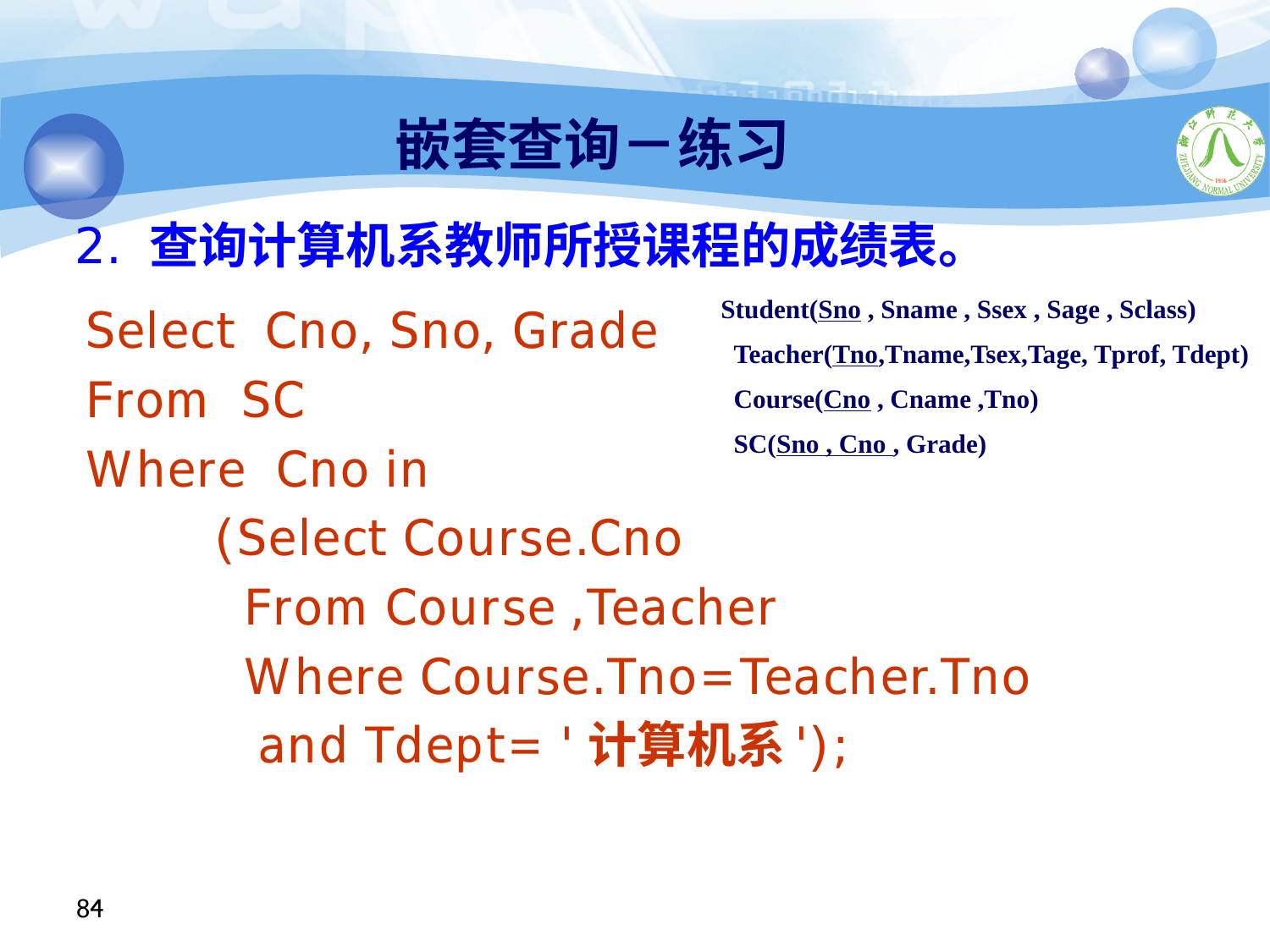

# 嵌套查询－练习
2. 查询计算机系教师所授课程的成绩表。
Student(Sno , Sname , Ssex , Sage , Sclass)
  Teacher(Tno,Tname,Tsex,Tage, Tprof, Tdept)
  Course(Cno , Cname ,Tno)
  SC(Sno , Cno , Grade)
Select  Cno, Sno, Grade
From  SC
Where  Cno in
         (Select Course.Cno
           From Course ,Teacher
           Where Course.Tno=Teacher.Tno
            and Tdept= '计算机系');
84